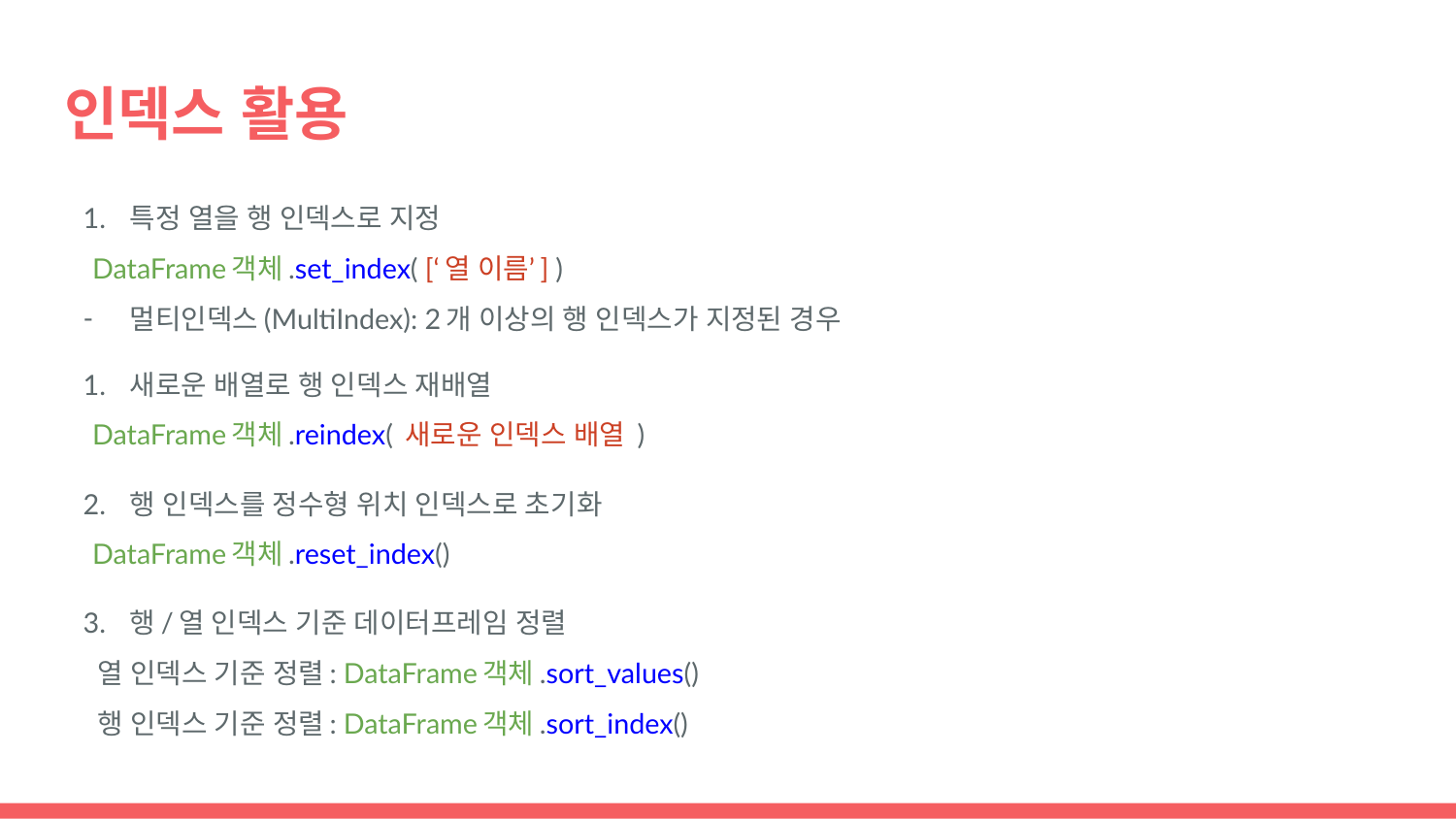

# 인덱스 활용
특정 열을 행 인덱스로 지정
    DataFrame객체.set_index( [‘열 이름’] )
멀티인덱스(MultiIndex): 2개 이상의 행 인덱스가 지정된 경우
새로운 배열로 행 인덱스 재배열
    DataFrame객체.reindex( 새로운 인덱스 배열 )
행 인덱스를 정수형 위치 인덱스로 초기화
    DataFrame객체.reset_index()
행/열 인덱스 기준 데이터프레임 정렬
    열 인덱스 기준 정렬: DataFrame객체.sort_values()
    행 인덱스 기준 정렬: DataFrame객체.sort_index()